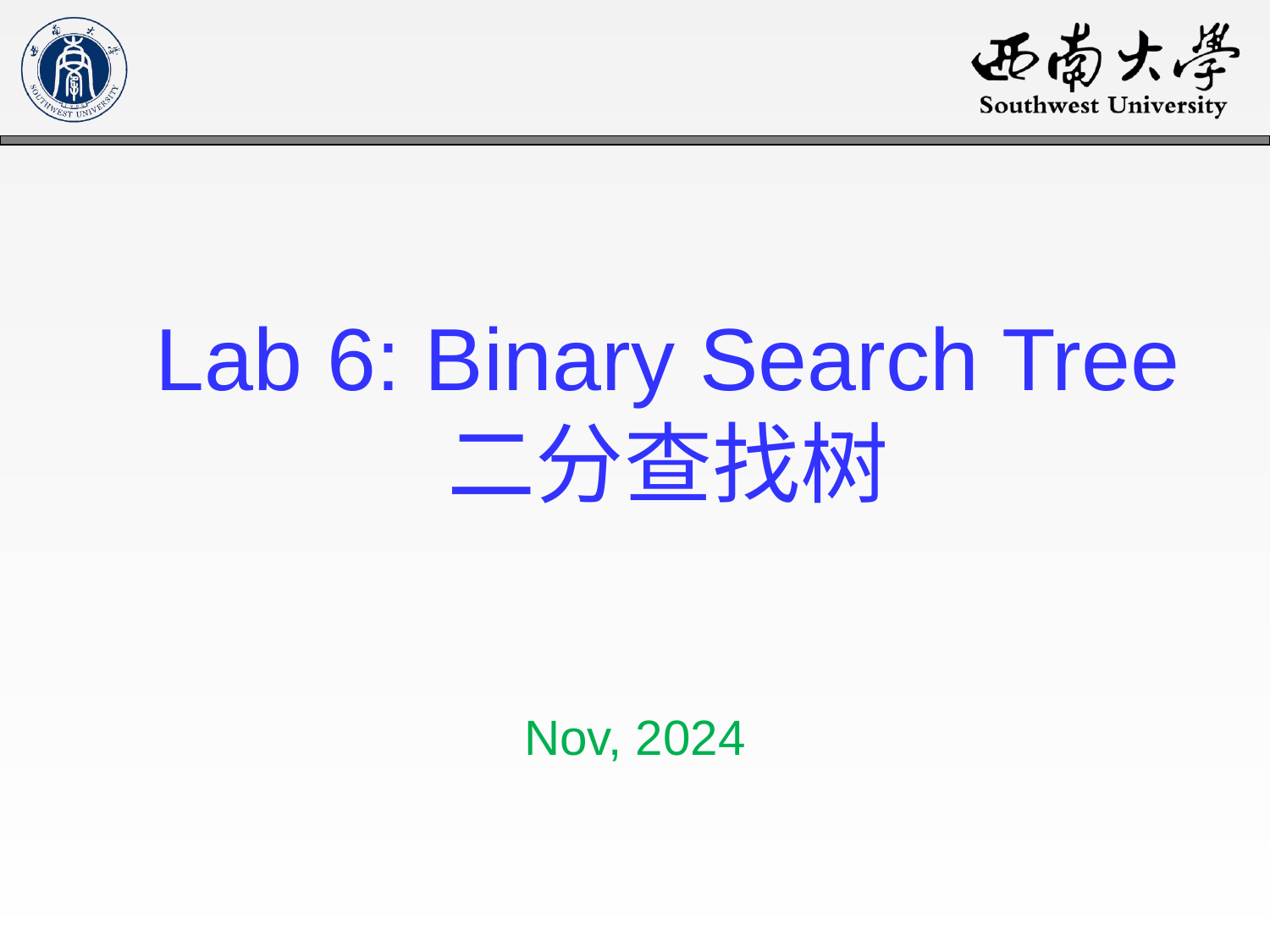

# Lab 6: Binary Search Tree 二分查找树

Nov, 2024